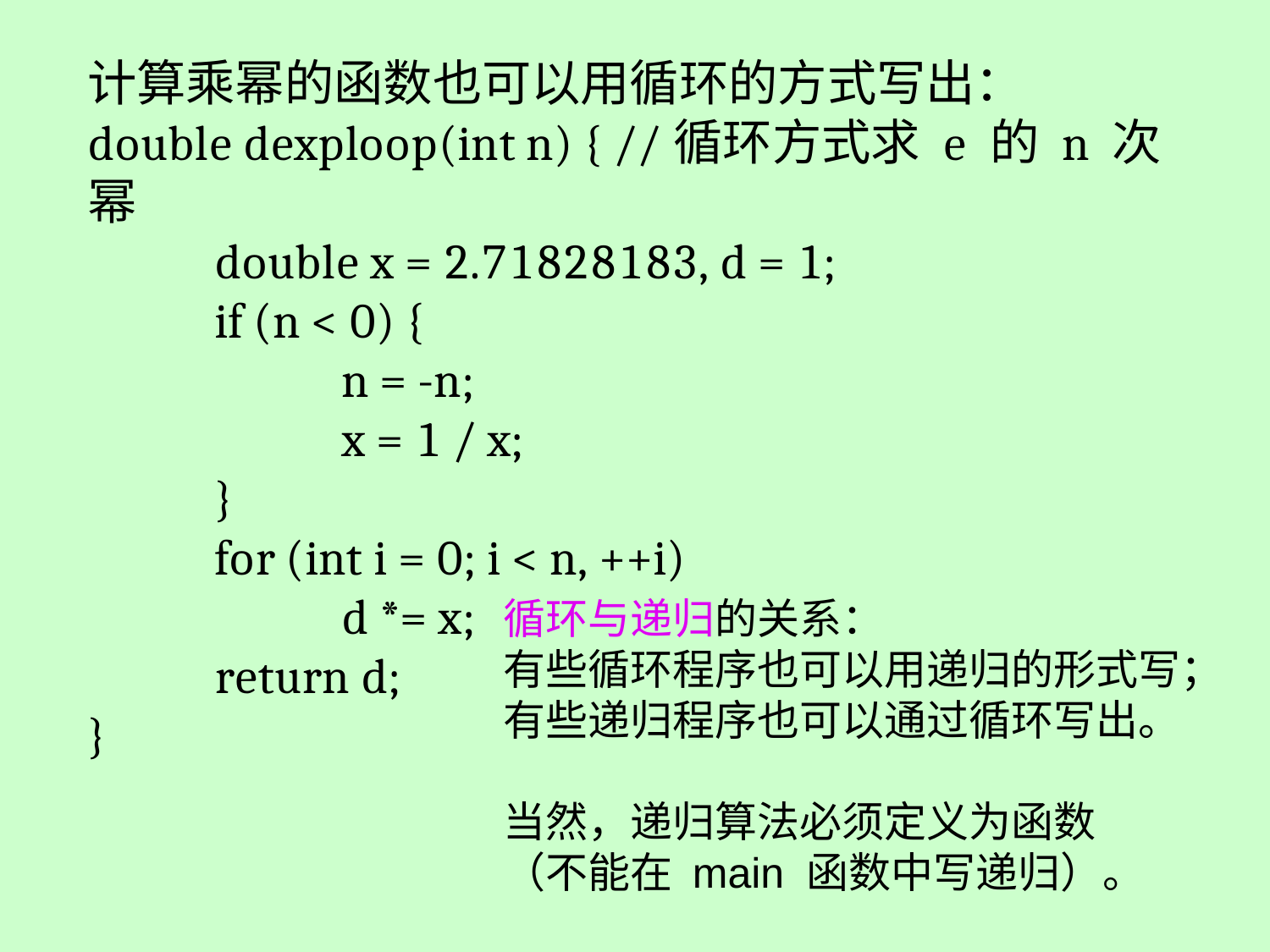

计算乘幂的函数也可以用循环的方式写出：
double dexploop(int n) { //循环方式求 e 的 n 次幂
	double x = 2.71828183, d = 1;
	if (n < 0) {
		n = -n;
		x = 1 / x;
	}
	for (int i = 0; i < n, ++i)
		d *= x;
	return d;
}
循环与递归的关系：
有些循环程序也可以用递归的形式写；
有些递归程序也可以通过循环写出。

当然，递归算法必须定义为函数
（不能在 main 函数中写递归）。
91